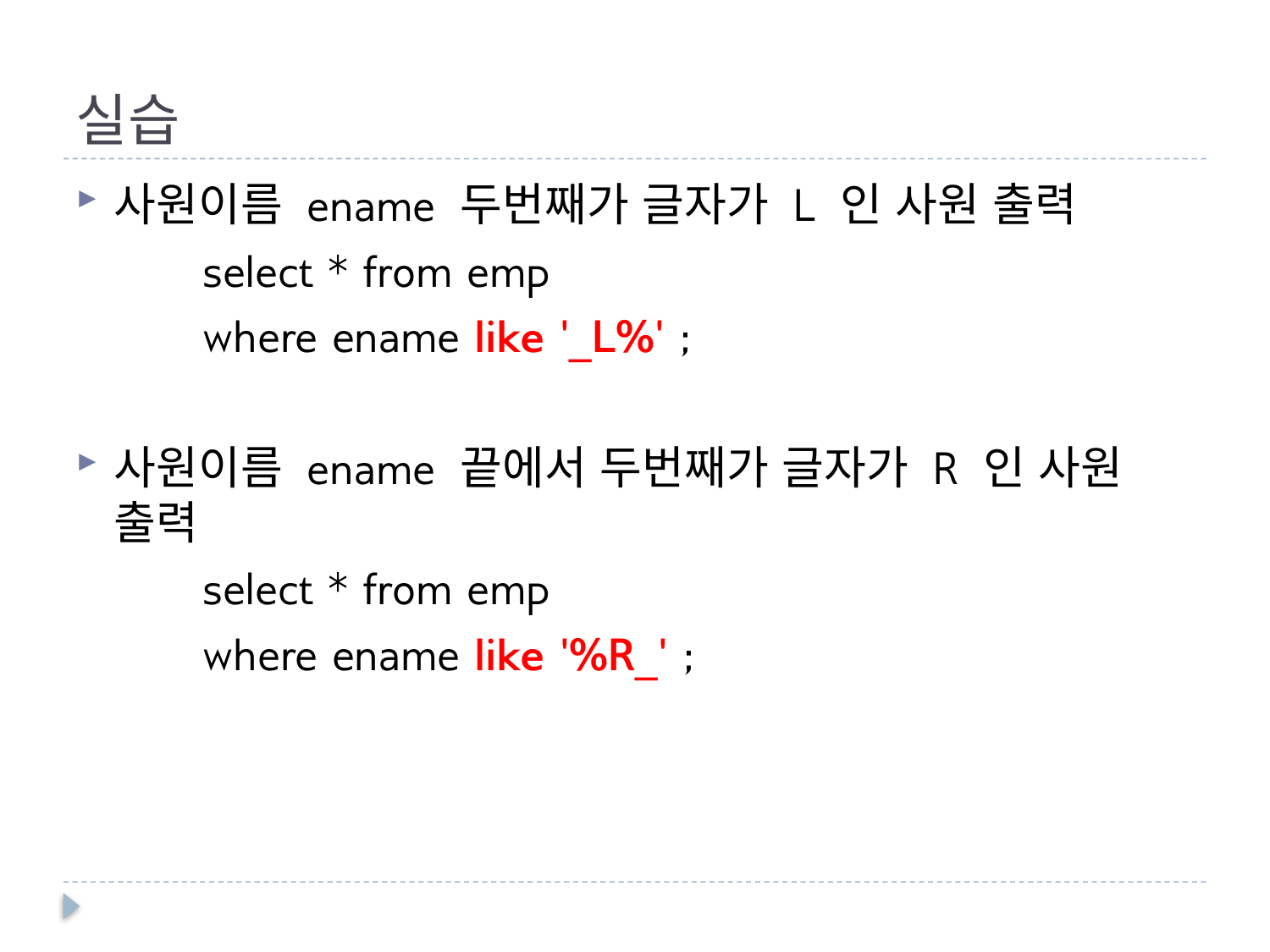

# 실습
사원이름 ename 두번째가 글자가 L 인 사원 출력
	select * from emp
	where ename like '_L%' ;

사원이름 ename 끝에서 두번째가 글자가 R 인 사원 출력
	select * from emp
	where ename like '%R_' ;